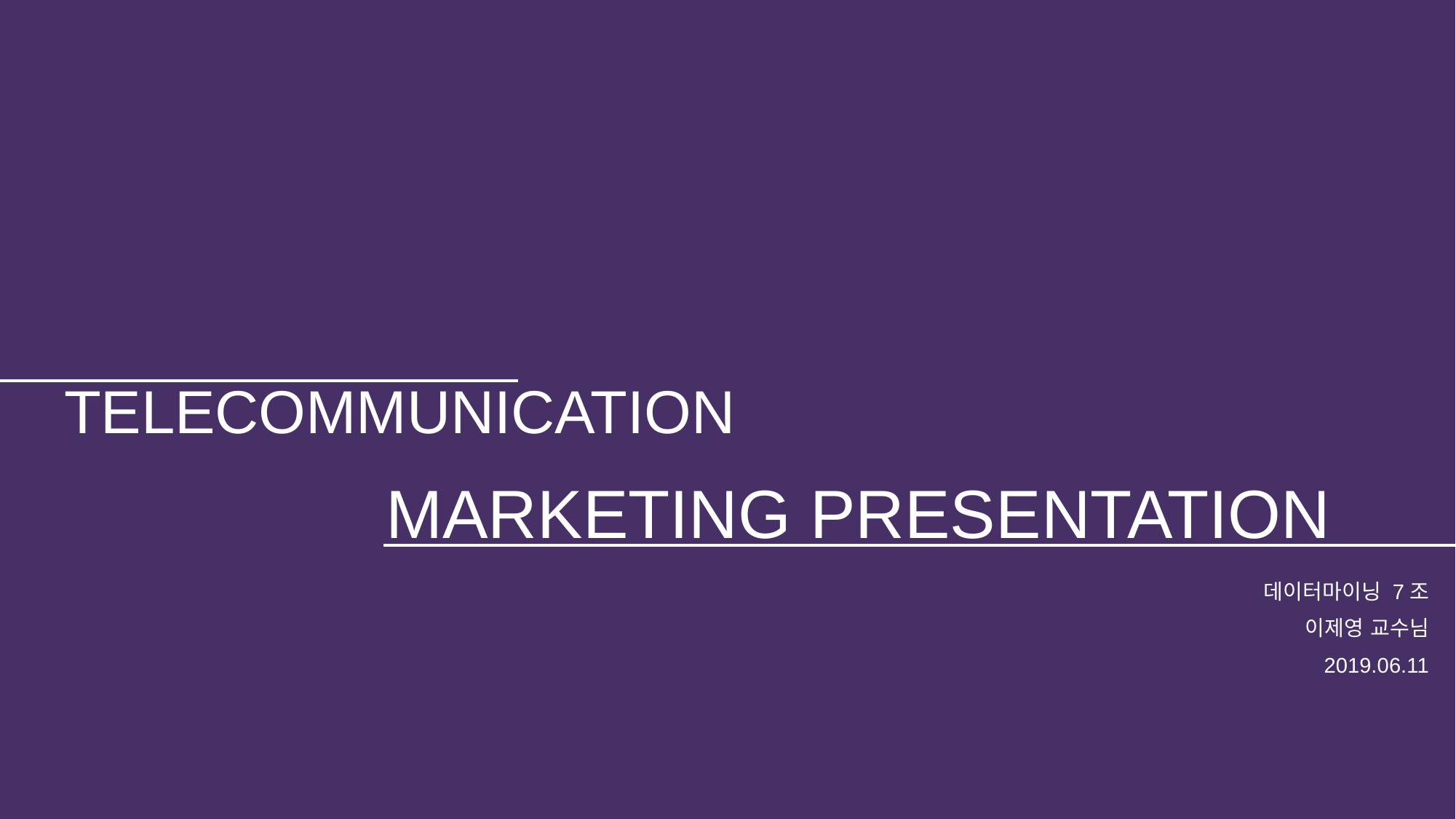

TELECOMMUNICATION
MARKETING PRESENTATION
데이터마이닝 7조
이제영 교수님
2019.06.11